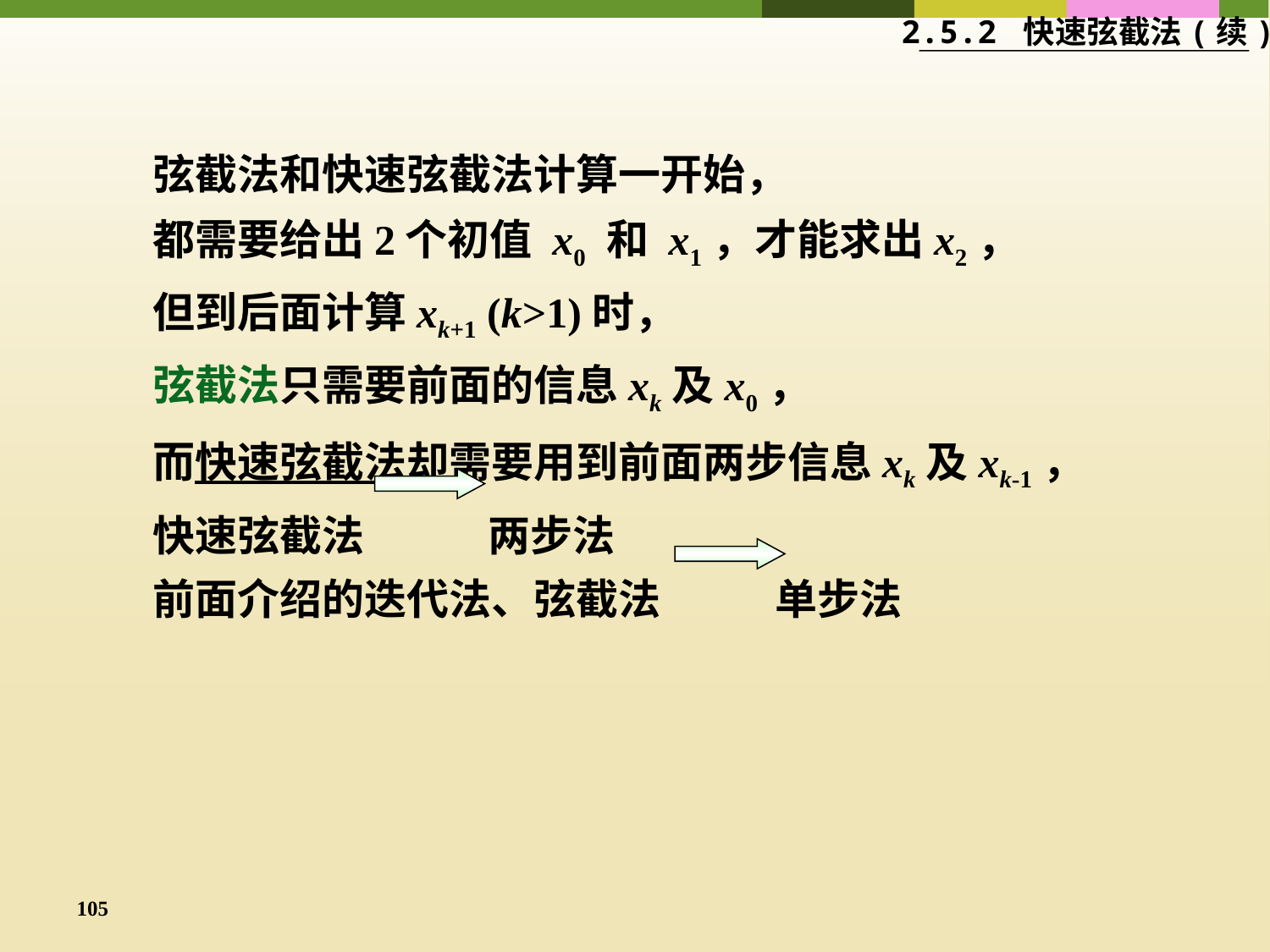

2.5.2 快速弦截法(续)

弦截法和快速弦截法计算一开始，
都需要给出2个初值 x0 和 x1，才能求出x2，
但到后面计算xk+1 (k>1)时，
弦截法只需要前面的信息xk及x0，
而快速弦截法却需要用到前面两步信息xk及xk-1，
快速弦截法             两步法
前面介绍的迭代法、弦截法            单步法

105